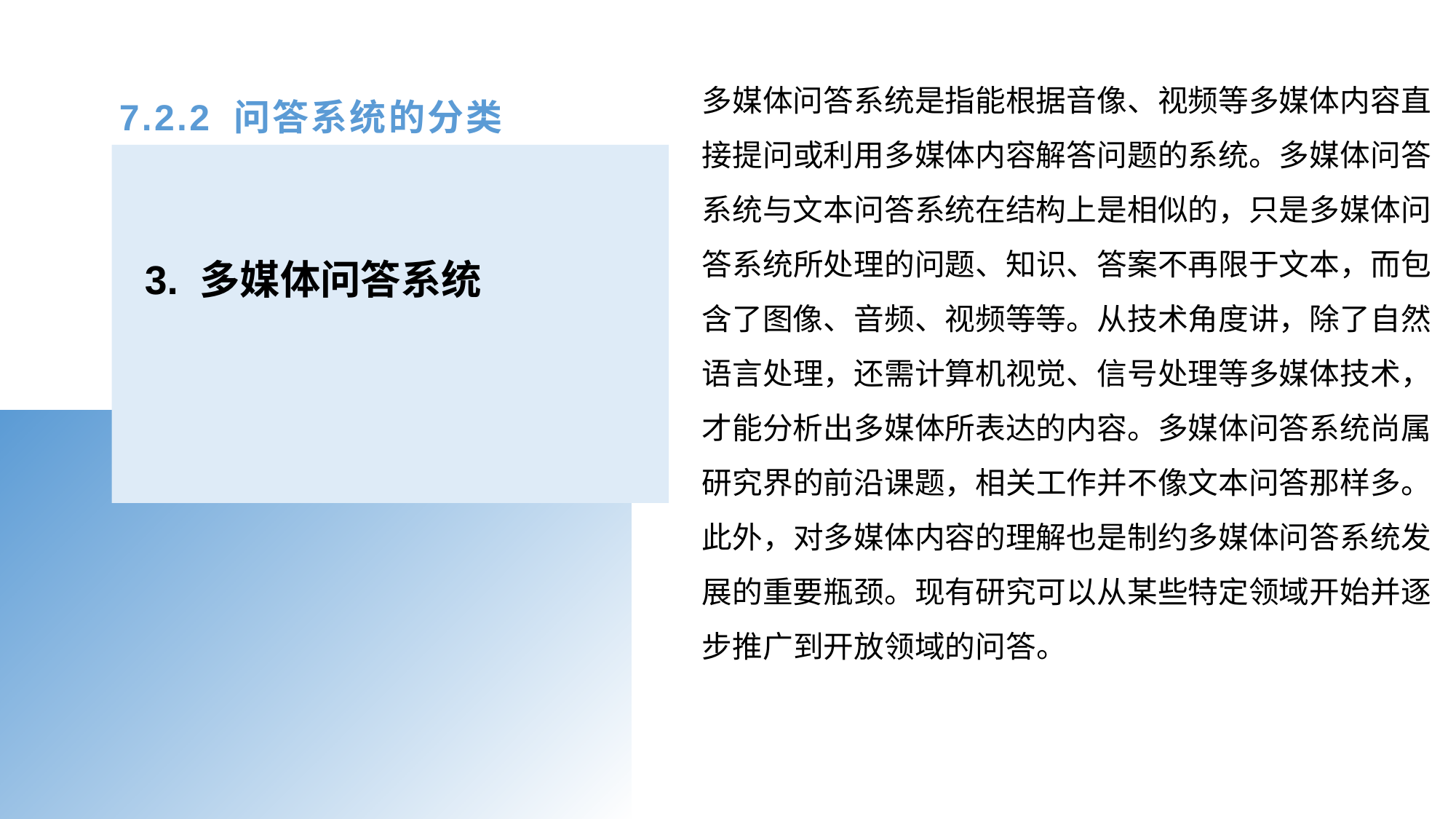

7.2.2 问答系统的分类
多媒体问答系统是指能根据音像、视频等多媒体内容直接提问或利用多媒体内容解答问题的系统。多媒体问答系统与文本问答系统在结构上是相似的，只是多媒体问答系统所处理的问题、知识、答案不再限于文本，而包含了图像、音频、视频等等。从技术角度讲，除了自然语言处理，还需计算机视觉、信号处理等多媒体技术，才能分析出多媒体所表达的内容。多媒体问答系统尚属研究界的前沿课题，相关工作并不像文本问答那样多。此外，对多媒体内容的理解也是制约多媒体问答系统发展的重要瓶颈。现有研究可以从某些特定领域开始并逐步推广到开放领域的问答。

3. 多媒体问答系统